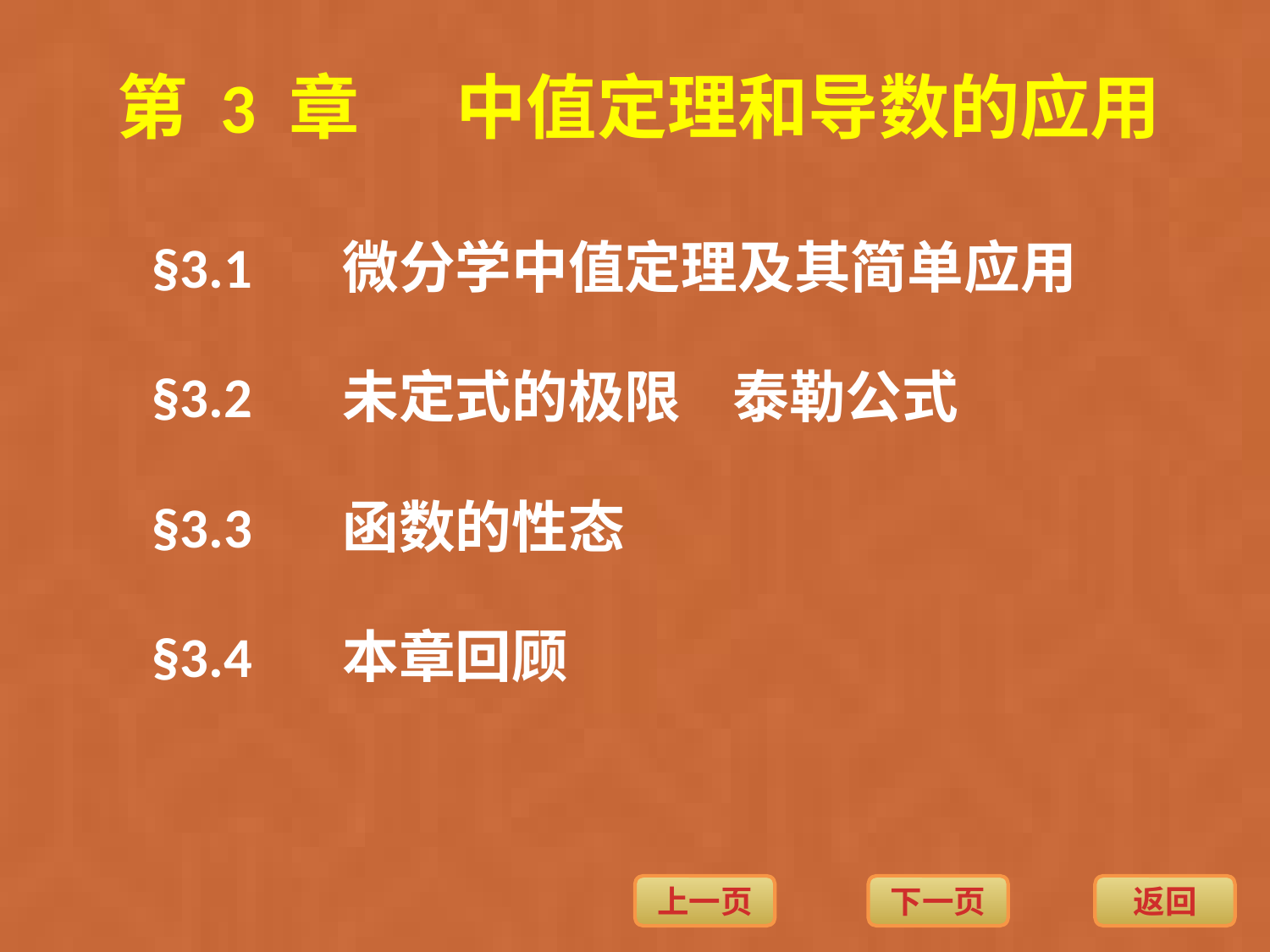

第 3 章      中值定理和导数的应用
§3.1      微分学中值定理及其简单应用
§3.2      未定式的极限    泰勒公式
§3.3      函数的性态
§3.4      本章回顾
返回